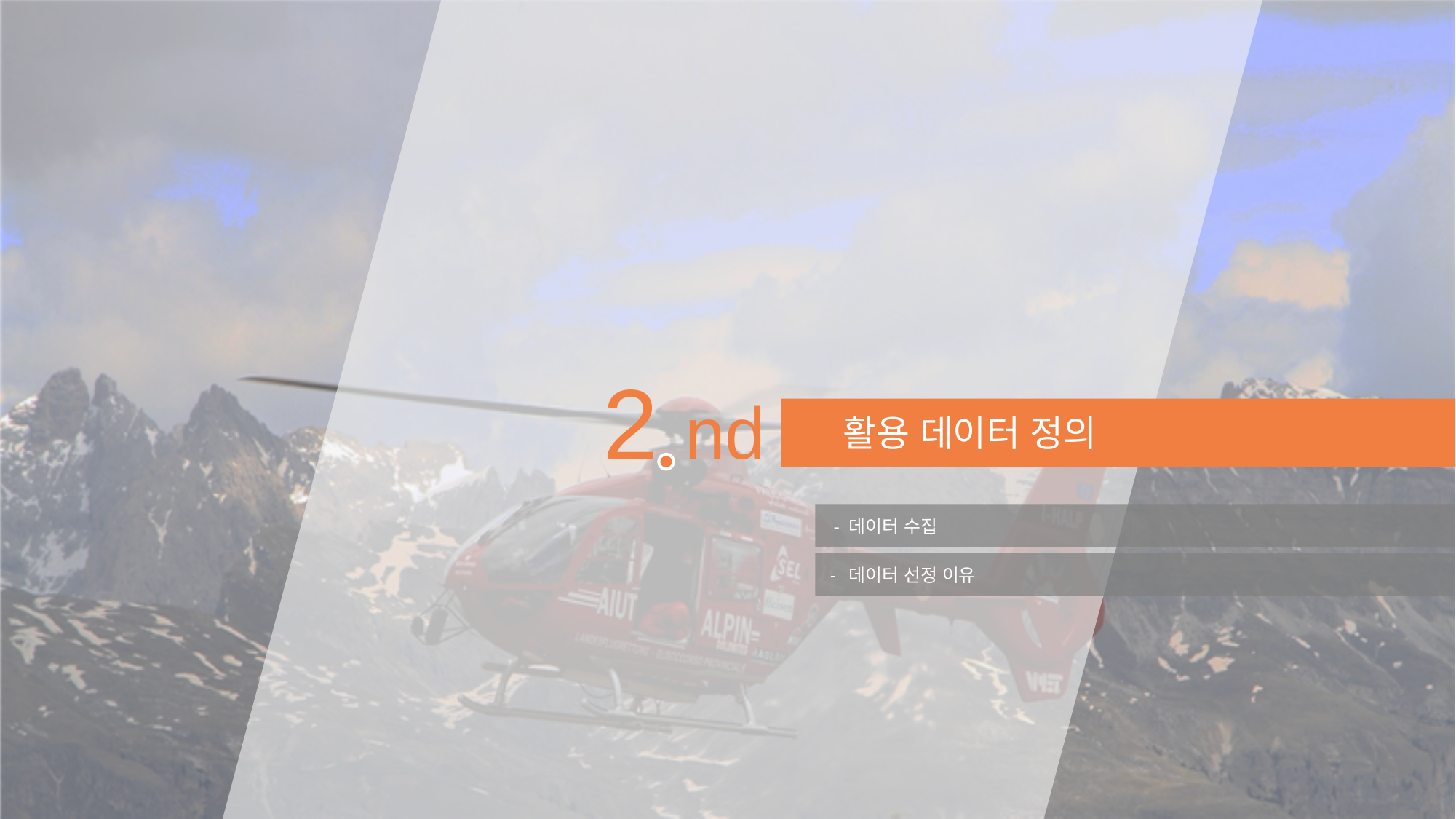

2
nd

활용 데이터 정의

- 데이터 수집
 -  데이터 선정 이유